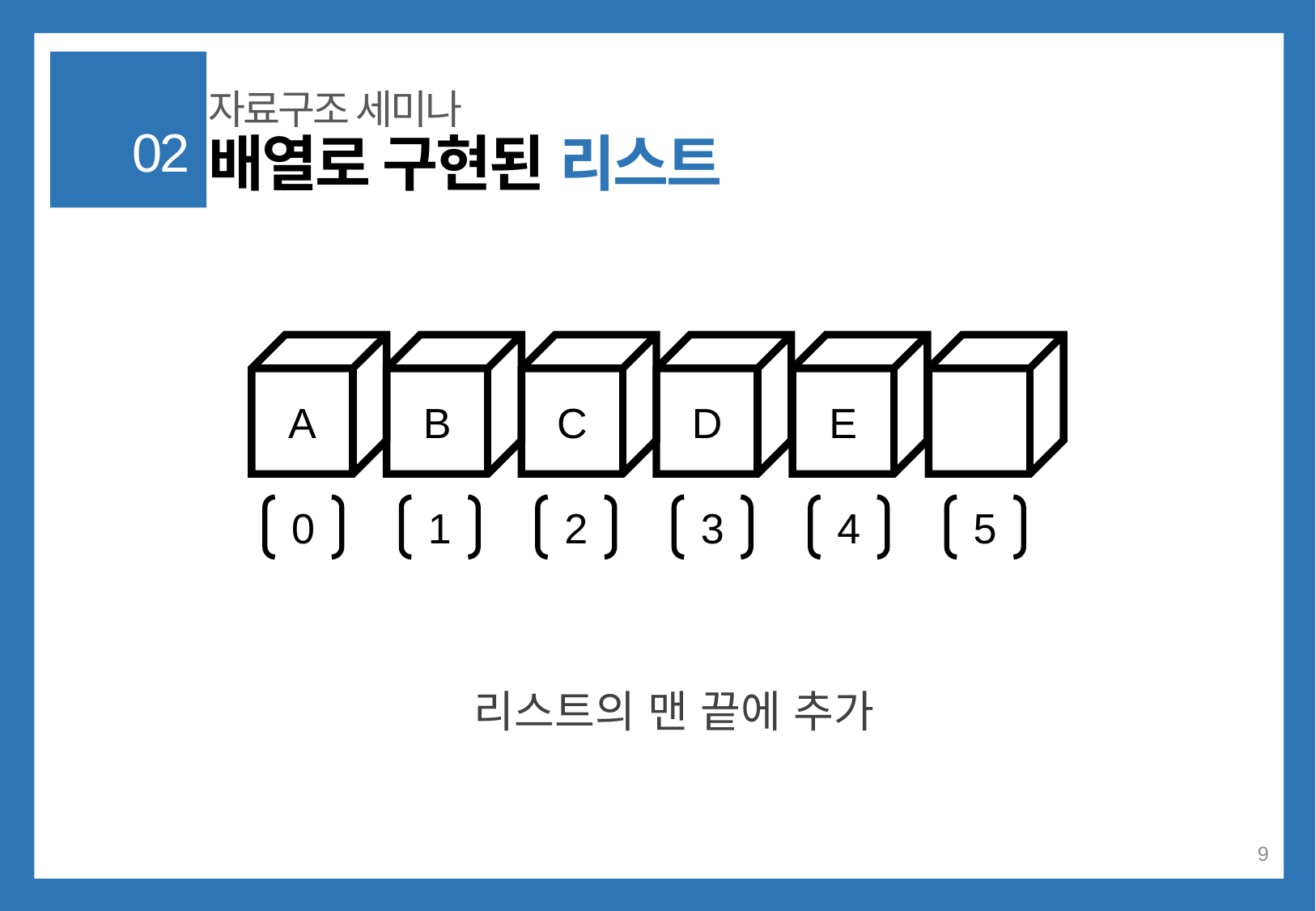

자료구조 세미나
02
배열로 구현된 리스트
A
B
C
D
E

0
1
2
3
4
5
리스트의 맨 끝에 추가
9